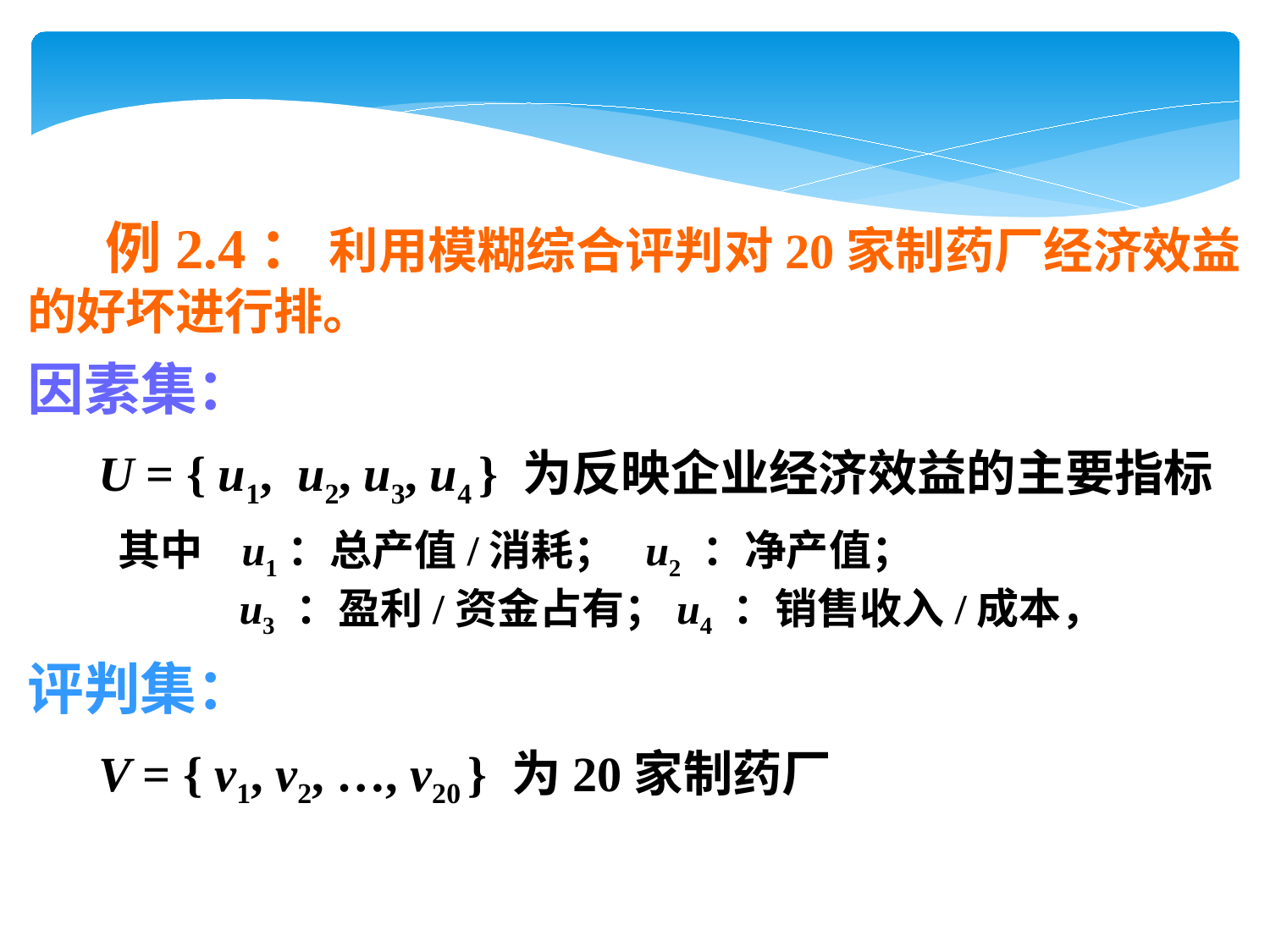

例2.4： 利用模糊综合评判对20家制药厂经济效益的好坏进行排。
因素集：
     U = { u1,  u2, u3, u4 } 为反映企业经济效益的主要指标
      其中   u1：总产值/消耗；  u2 ：净产值；
                    u3 ：盈利/资金占有；u4 ：销售收入/成本，
评判集：
     V = { v1, v2, …, v20 } 为20家制药厂